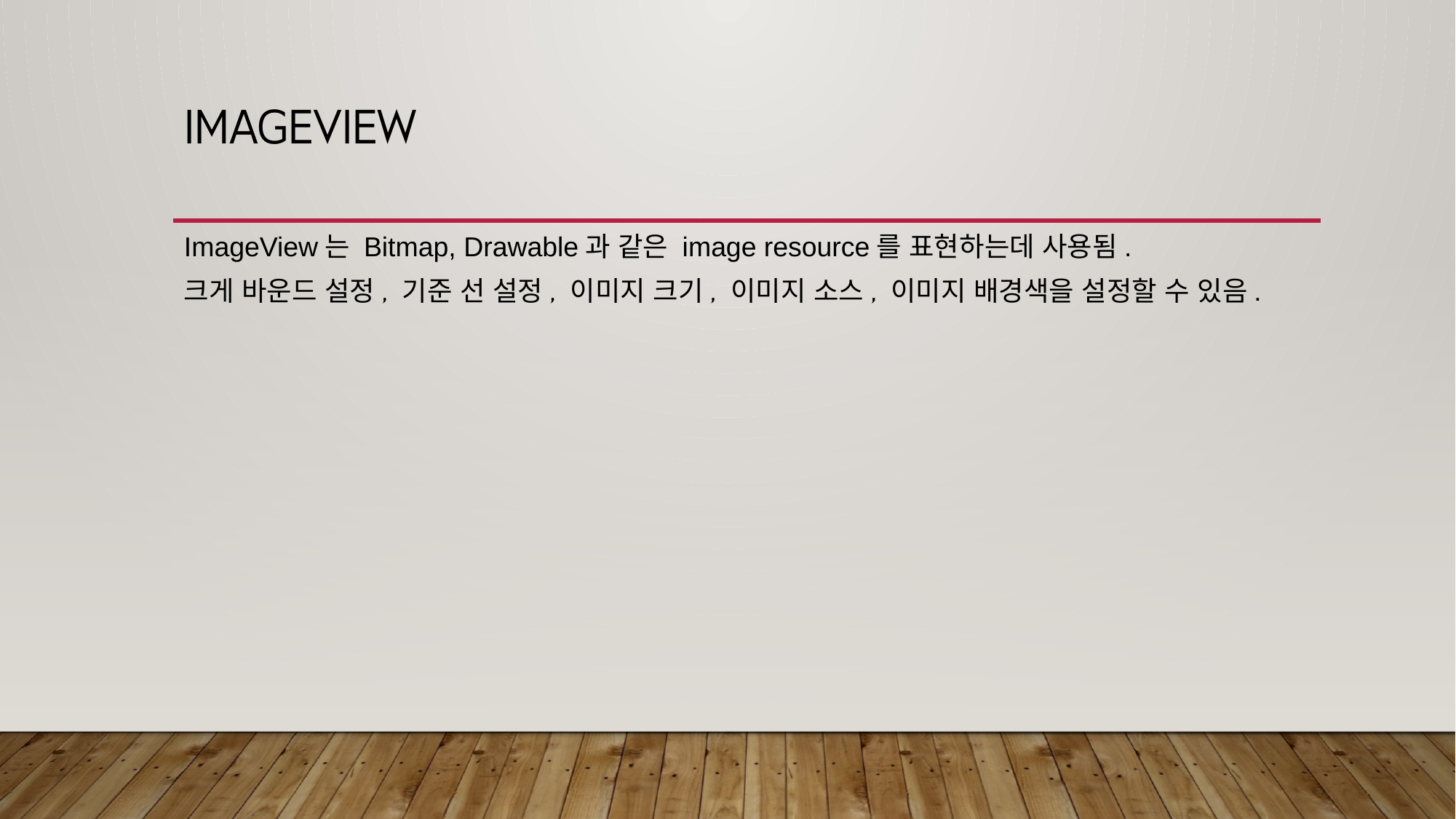

# ImageView
ImageView는 Bitmap, Drawable과 같은 image resource를 표현하는데 사용됨.
크게 바운드 설정, 기준 선 설정, 이미지 크기, 이미지 소스, 이미지 배경색을 설정할 수 있음.